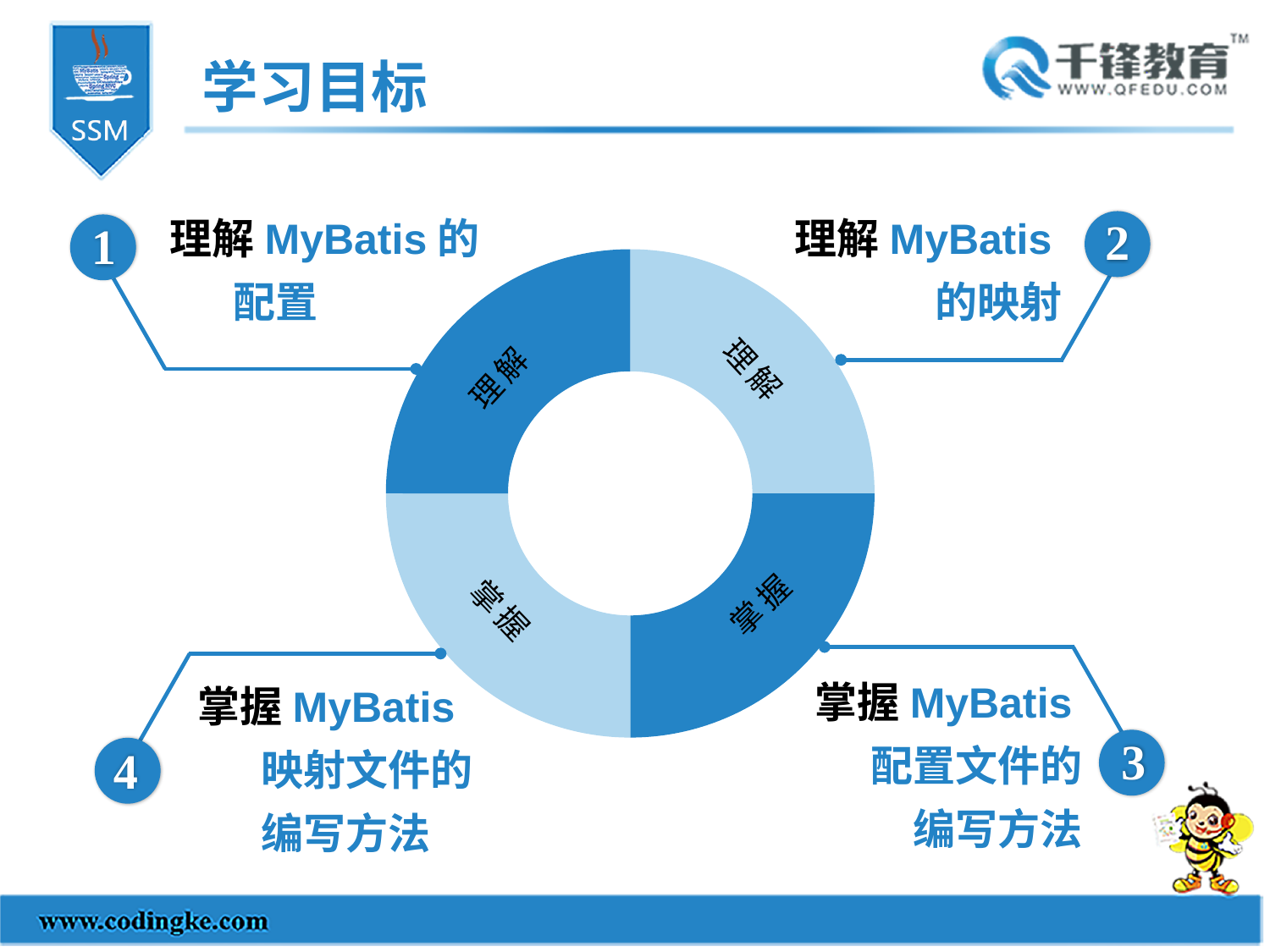

学习目标
理解MyBatis的映射
2

理解MyBatis的配置
1

### Chart

| Category | 销售额 |
|---|---|
| 掌握知识 | 2.5 |
| 理解知识 | 2.5 |
| 熟悉知识 | 2.5 |
| 了解知识 | 2.5 |
理解
理解
掌握
掌握
掌握MyBatis配置文件的编写方法
3

掌握MyBatis映射文件的编写方法
4